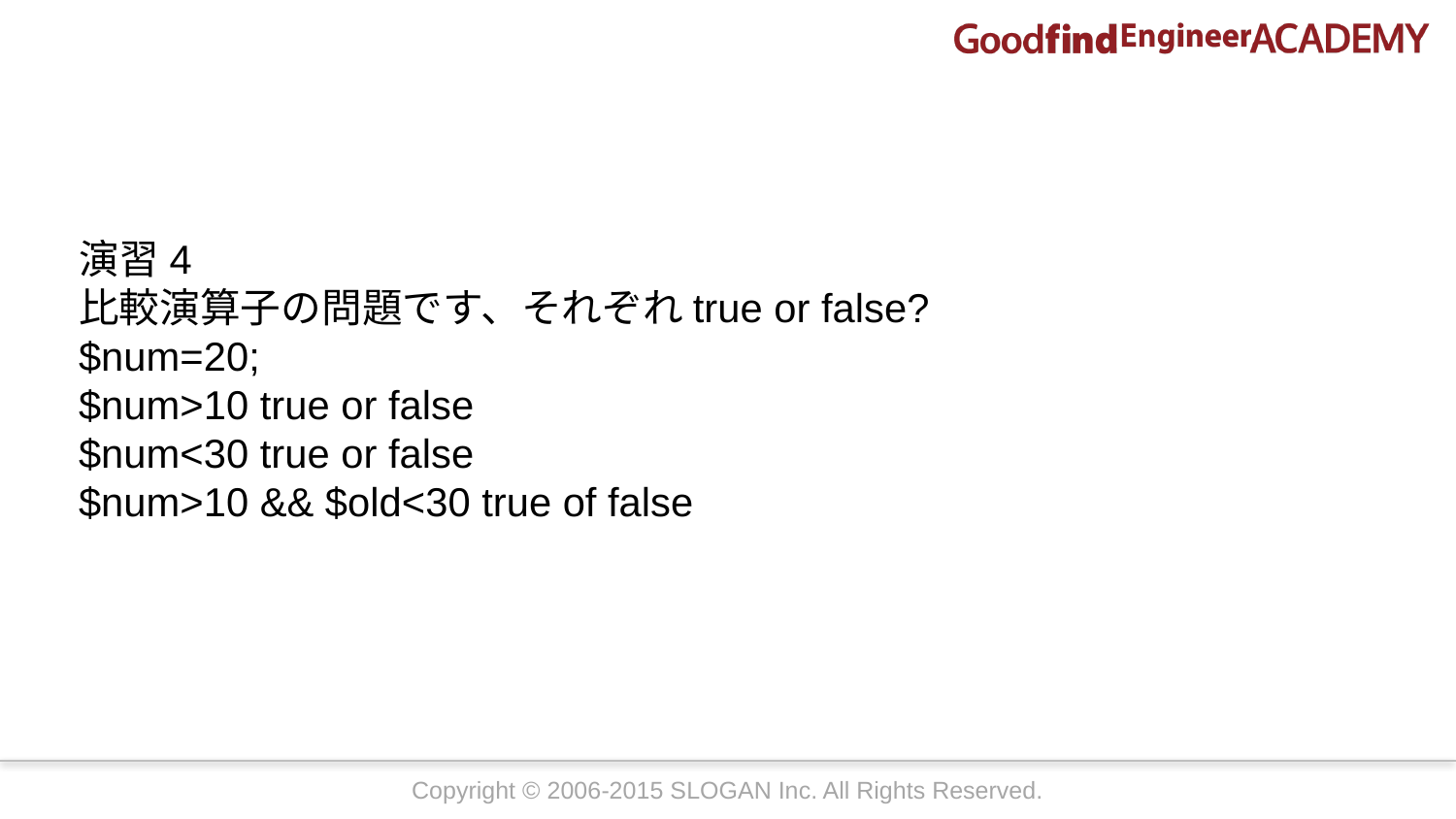

演習4
比較演算子の問題です、それぞれtrue or false?
$num=20;
$num>10 true or false
$num<30 true or false
$num>10 && $old<30 true of false